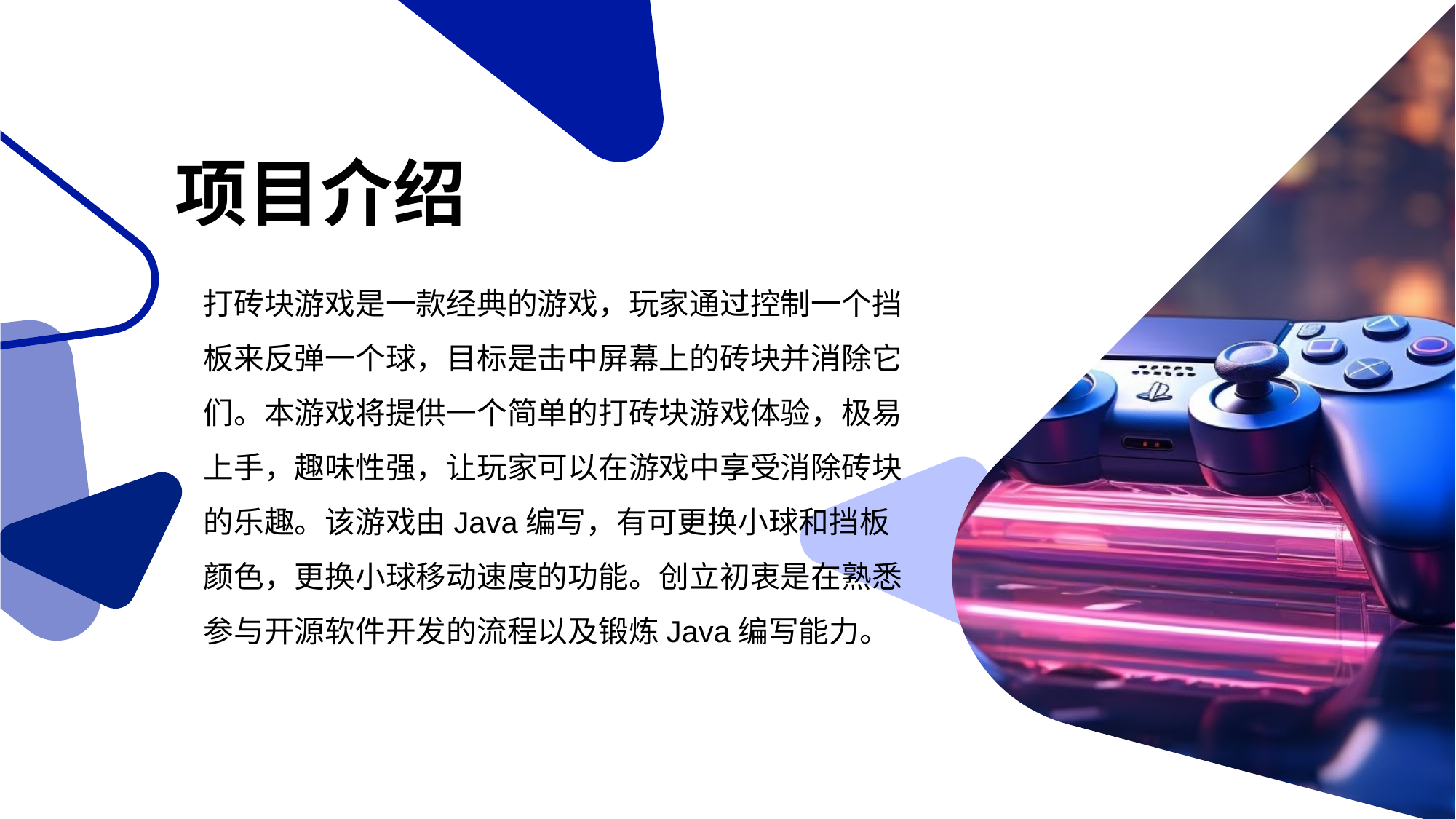

# 项目介绍
打砖块游戏是一款经典的游戏，玩家通过控制一个挡板来反弹一个球，目标是击中屏幕上的砖块并消除它们。本游戏将提供一个简单的打砖块游戏体验，极易上手，趣味性强，让玩家可以在游戏中享受消除砖块的乐趣。该游戏由Java编写，有可更换小球和挡板颜色，更换小球移动速度的功能。创立初衷是在熟悉参与开源软件开发的流程以及锻炼Java编写能力。